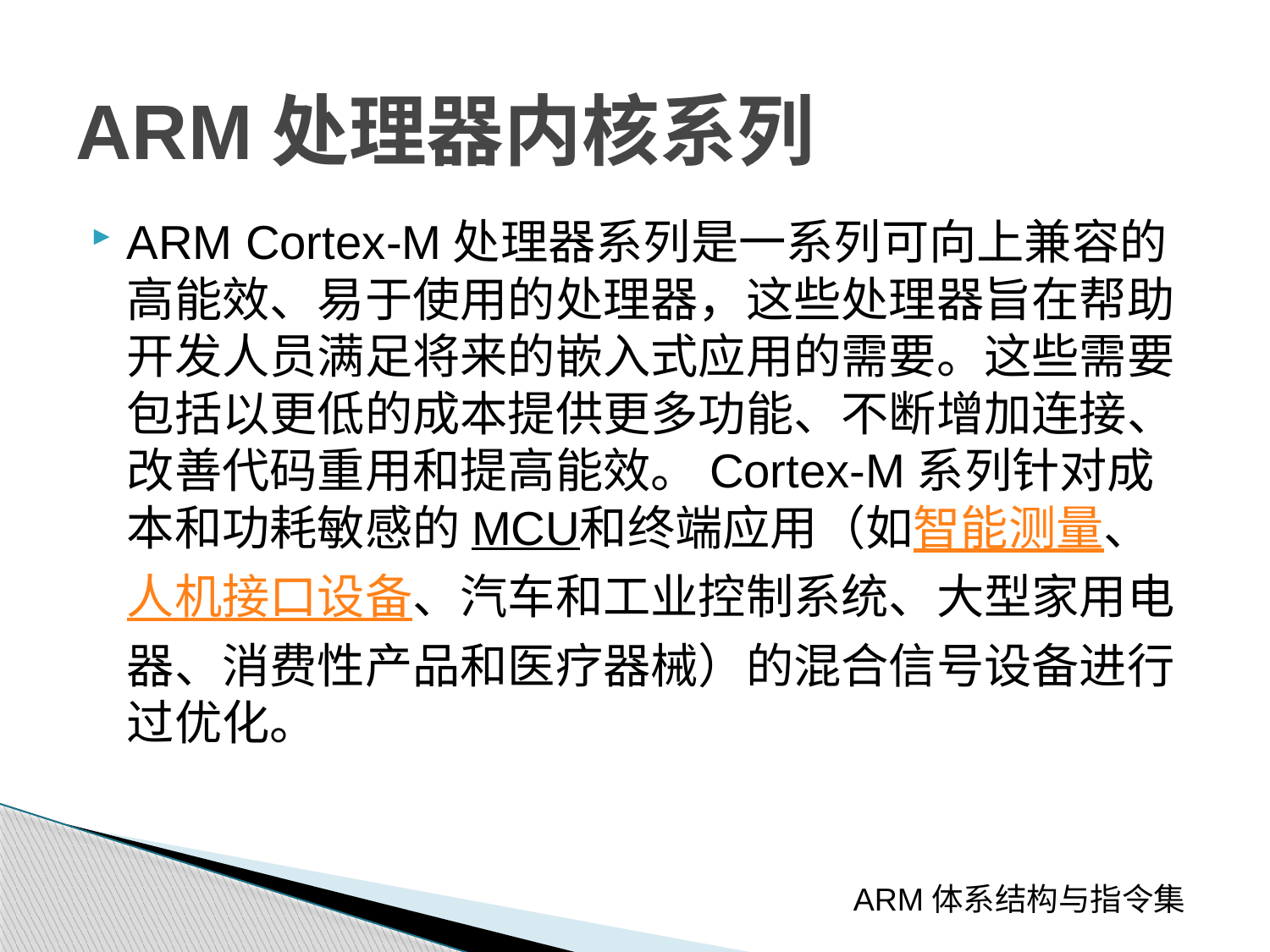

# ARM处理器内核系列
ARM Cortex-M处理器系列是一系列可向上兼容的高能效、易于使用的处理器，这些处理器旨在帮助开发人员满足将来的嵌入式应用的需要。这些需要包括以更低的成本提供更多功能、不断增加连接、改善代码重用和提高能效。Cortex-M系列针对成本和功耗敏感的MCU和终端应用（如智能测量、人机接口设备、汽车和工业控制系统、大型家用电器、消费性产品和医疗器械）的混合信号设备进行过优化。
            ARM体系结构与指令集